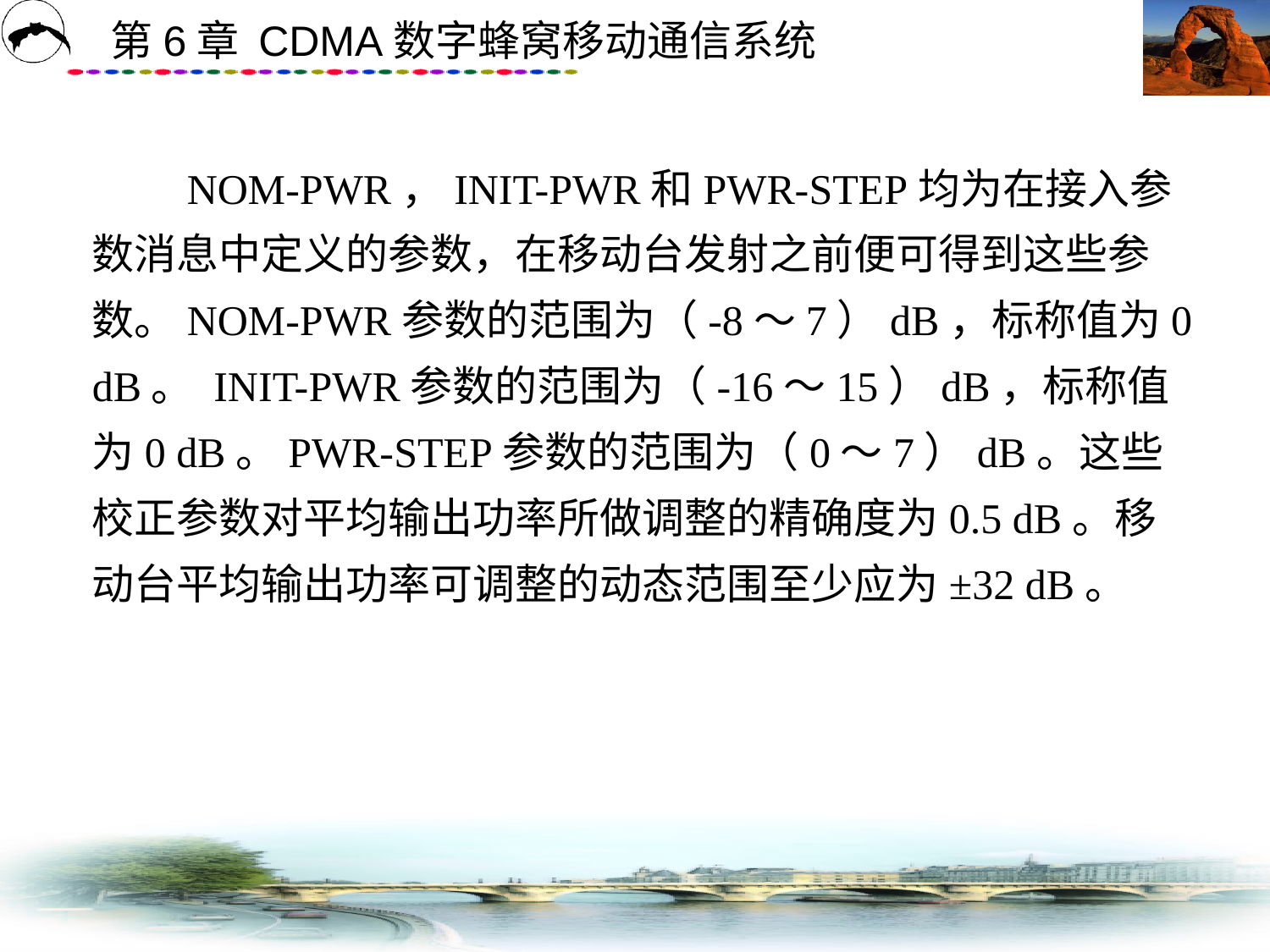

# NOM-PWR，INIT-PWR和PWR-STEP均为在接入参数消息中定义的参数，在移动台发射之前便可得到这些参数。NOM-PWR参数的范围为（-8～7）dB，标称值为0 dB。 INIT-PWR参数的范围为（-16～15）dB，标称值为0 dB。PWR-STEP参数的范围为（0～7）dB。这些校正参数对平均输出功率所做调整的精确度为0.5 dB。移动台平均输出功率可调整的动态范围至少应为±32 dB。